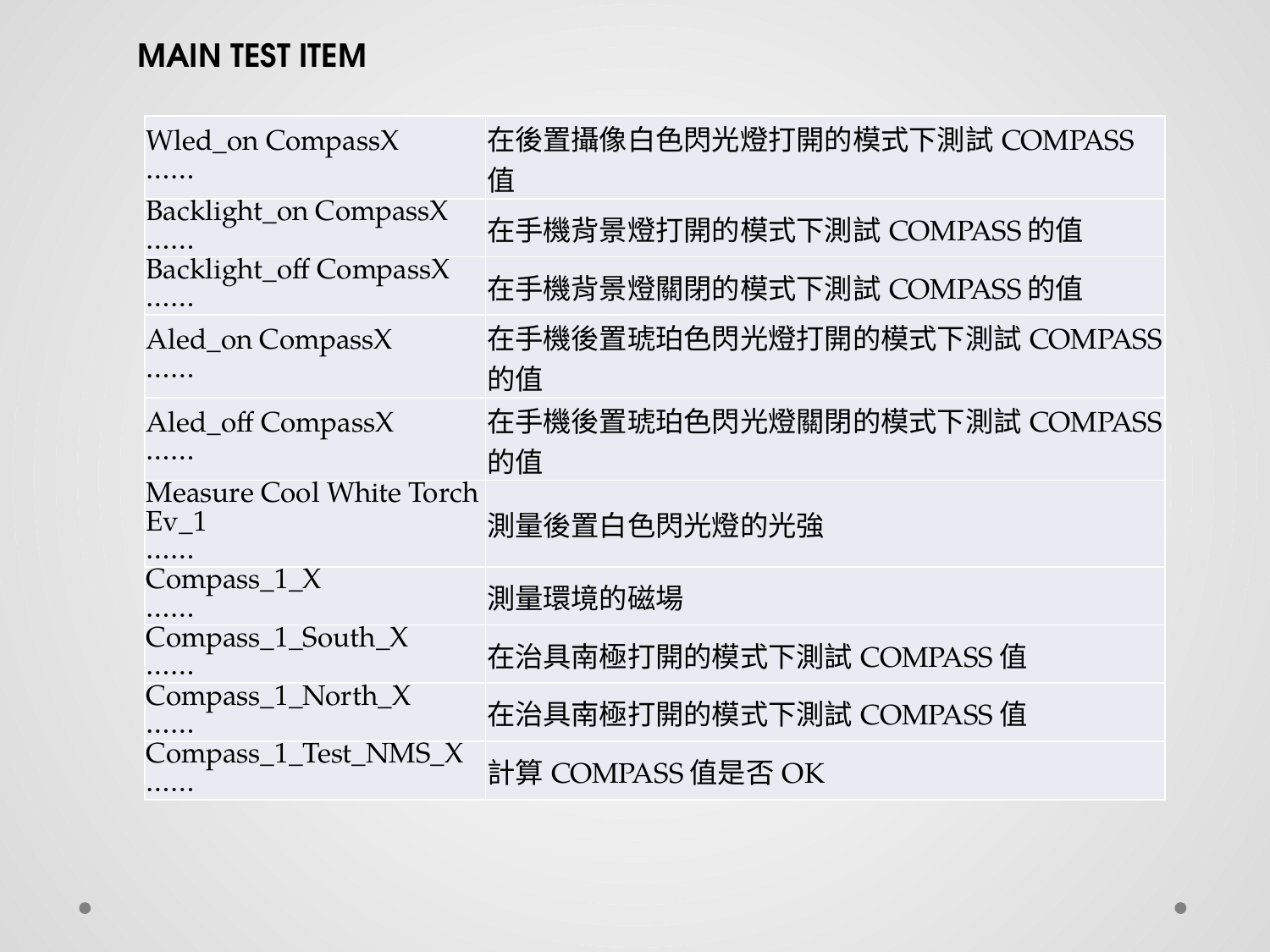

MAIN TEST ITEM
| Wled\_on CompassX …… | 在後置攝像白色閃光燈打開的模式下測試COMPASS值 |
| --- | --- |
| Backlight\_on CompassX …… | 在手機背景燈打開的模式下測試COMPASS的值 |
| Backlight\_off CompassX …… | 在手機背景燈關閉的模式下測試COMPASS的值 |
| Aled\_on CompassX …… | 在手機後置琥珀色閃光燈打開的模式下測試COMPASS的值 |
| Aled\_off CompassX …… | 在手機後置琥珀色閃光燈關閉的模式下測試COMPASS的值 |
| Measure Cool White Torch Ev\_1 …… | 測量後置白色閃光燈的光強 |
| Compass\_1\_X …… | 測量環境的磁場 |
| Compass\_1\_South\_X …… | 在治具南極打開的模式下測試COMPASS值 |
| Compass\_1\_North\_X …… | 在治具南極打開的模式下測試COMPASS值 |
| Compass\_1\_Test\_NMS\_X …… | 計算COMPASS值是否OK |